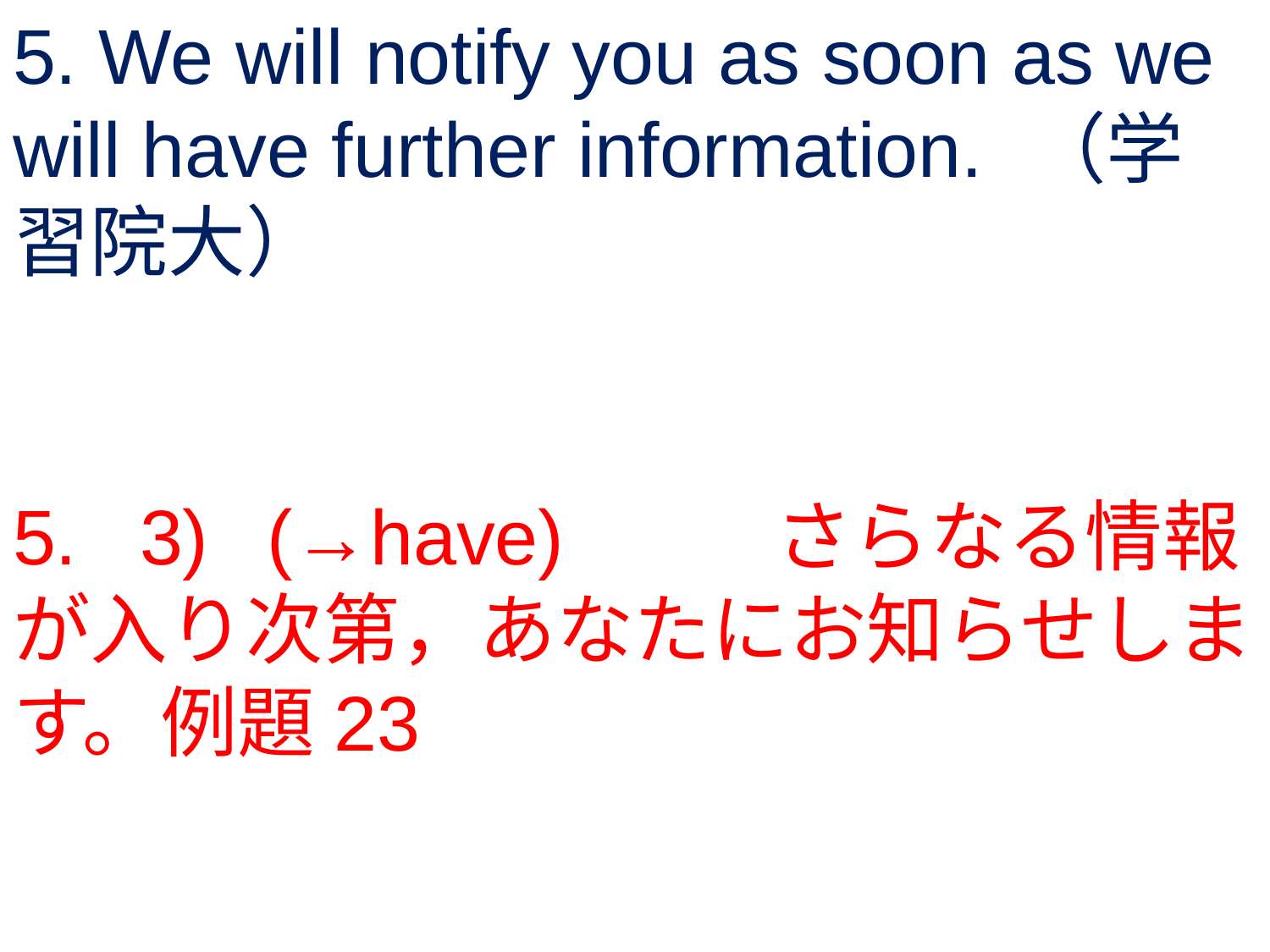

# 5. We will notify you as soon as we will have further information.	（学習院大）
5.	3) 	(→have)		さらなる情報が入り次第，あなたにお知らせします。例題23